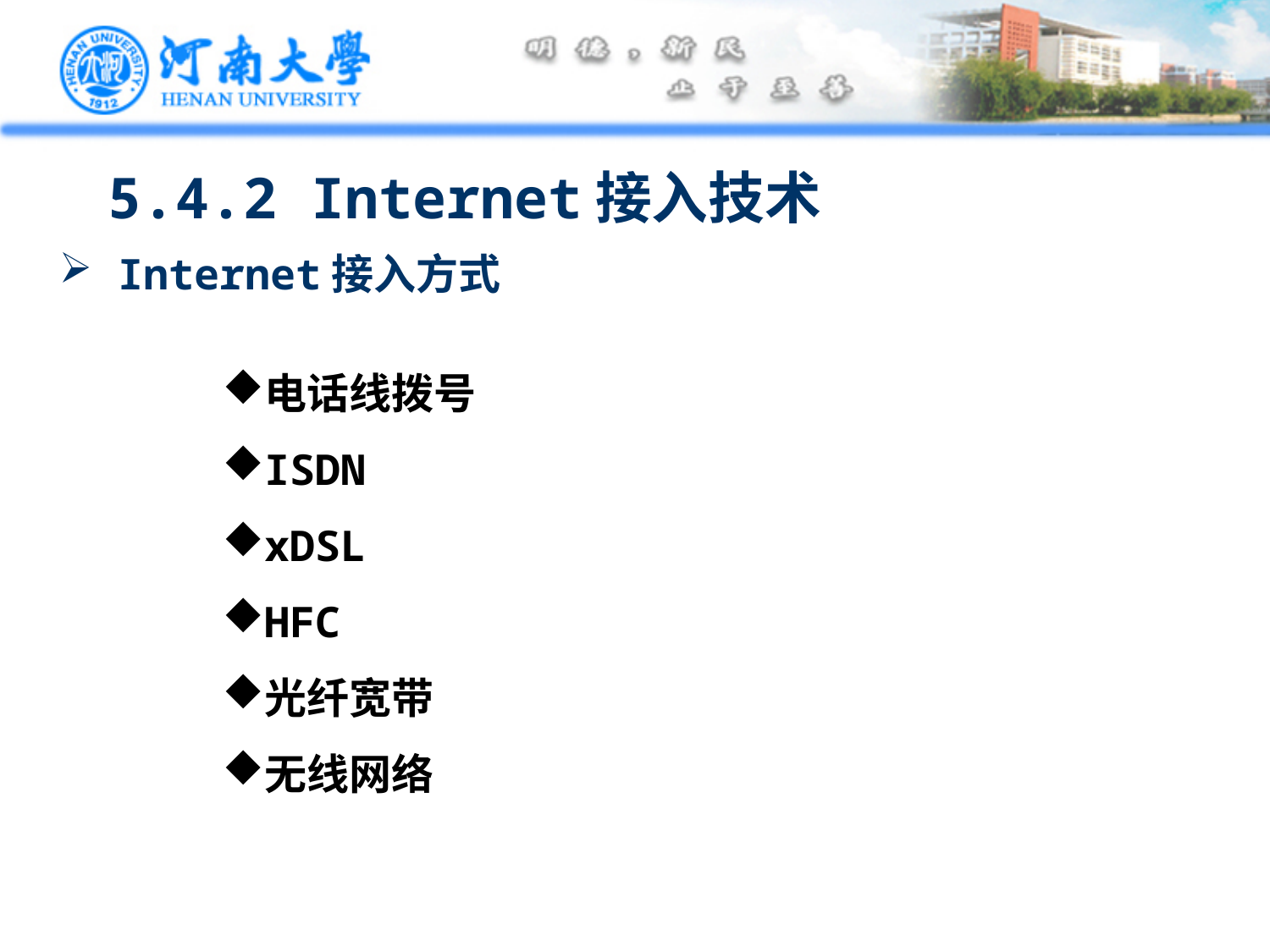

5.4.2 Internet接入技术
 Internet接入方式
电话线拨号
ISDN
xDSL
HFC
光纤宽带
无线网络